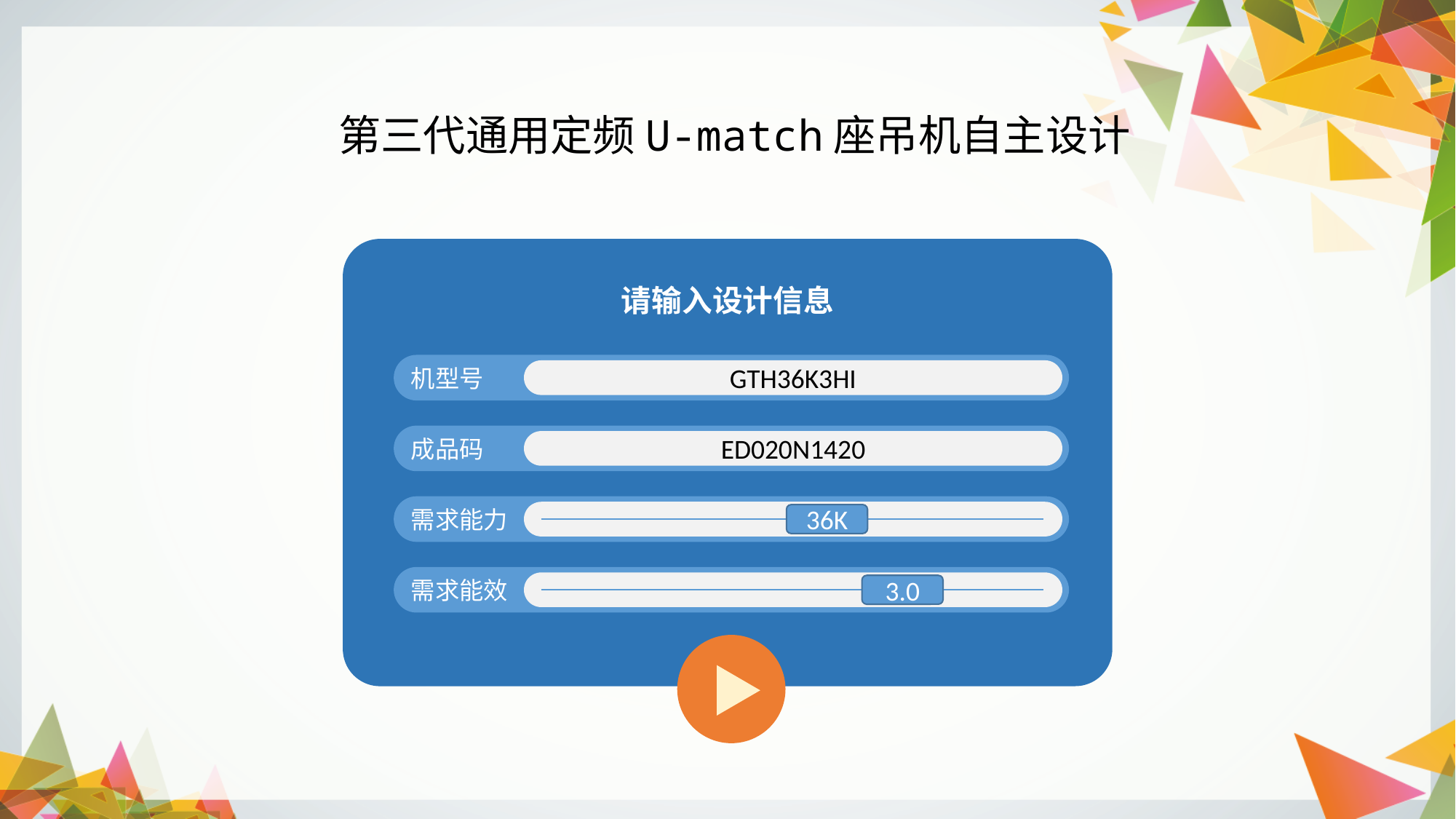

第三代通用定频U-match座吊机自主设计

请输入设计信息
机型号
GTH36K3HI
成品码
ED020N1420
需求能力

36K
需求能效

3.0